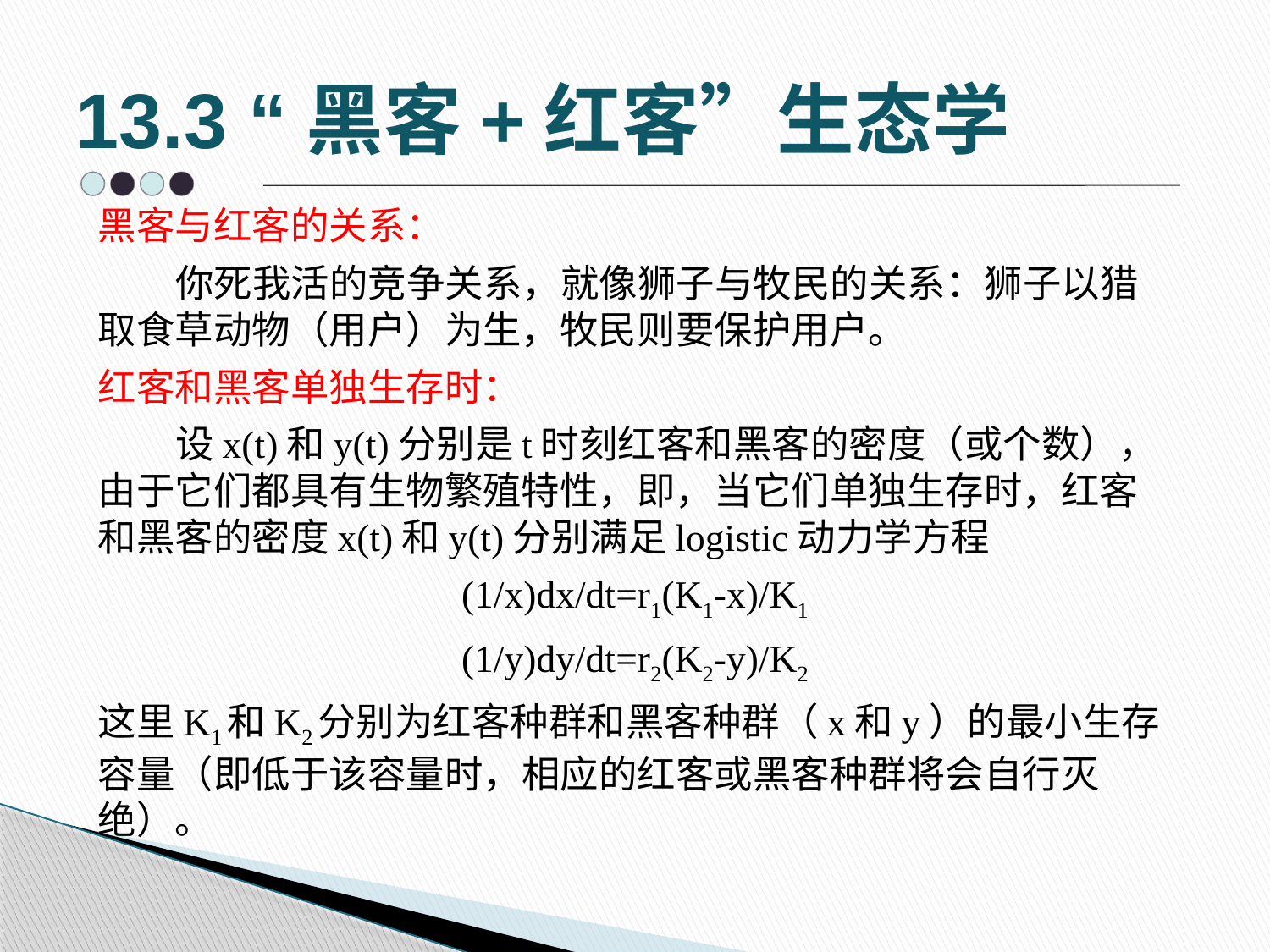

# 13.3 “黑客+红客”生态学

黑客与红客的关系：
        你死我活的竞争关系，就像狮子与牧民的关系：狮子以猎取食草动物（用户）为生，牧民则要保护用户。
红客和黑客单独生存时：
        设x(t)和y(t)分别是t时刻红客和黑客的密度（或个数），由于它们都具有生物繁殖特性，即，当它们单独生存时，红客和黑客的密度x(t)和y(t)分别满足logistic动力学方程
(1/x)dx/dt=r1(K1-x)/K1
(1/y)dy/dt=r2(K2-y)/K2
这里K1和K2分别为红客种群和黑客种群（x和y）的最小生存容量（即低于该容量时，相应的红客或黑客种群将会自行灭绝）。